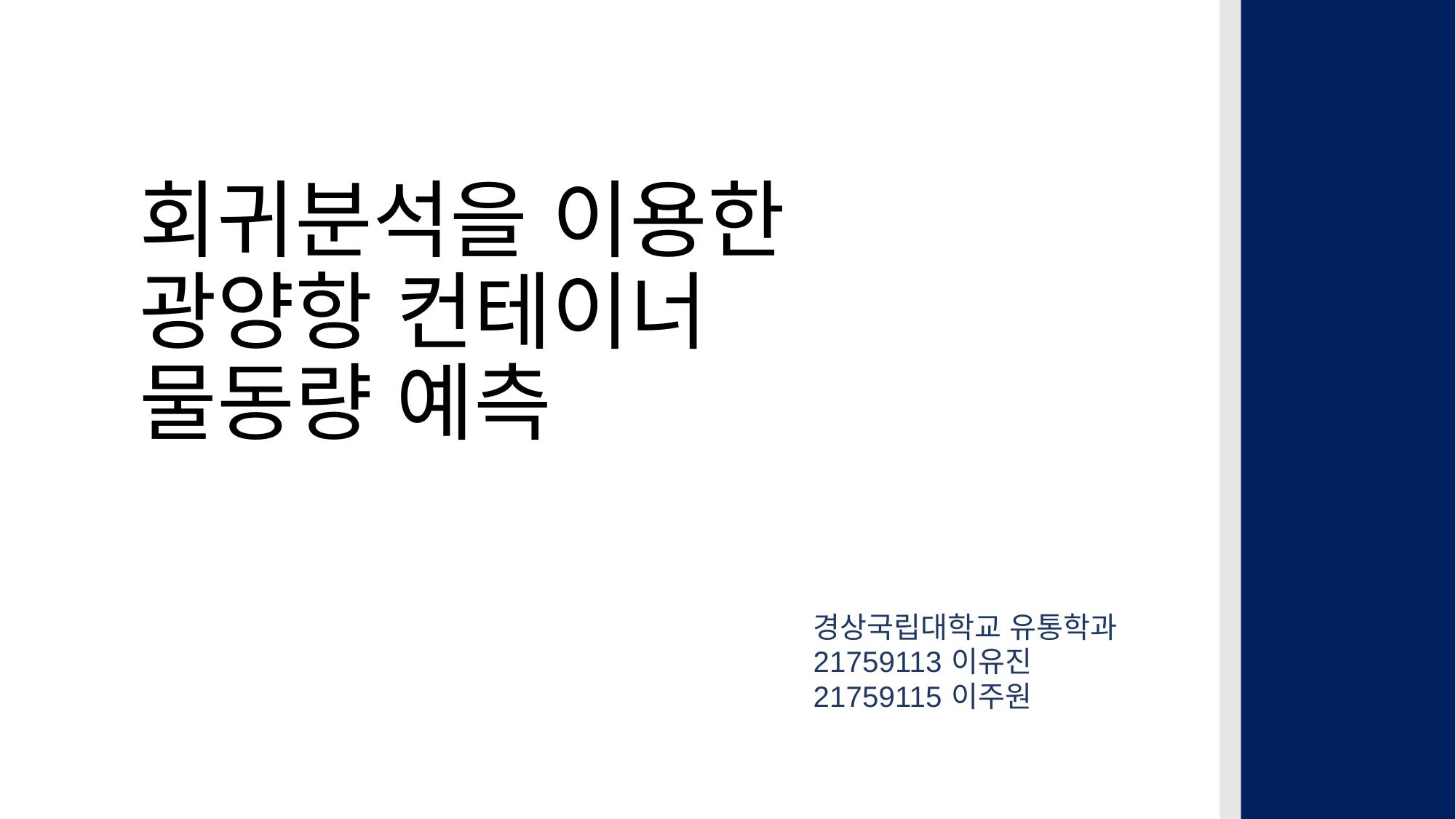

# 회귀분석을 이용한 광양항 컨테이너 물동량 예측
경상국립대학교 유통학과
21759113 이유진
21759115 이주원